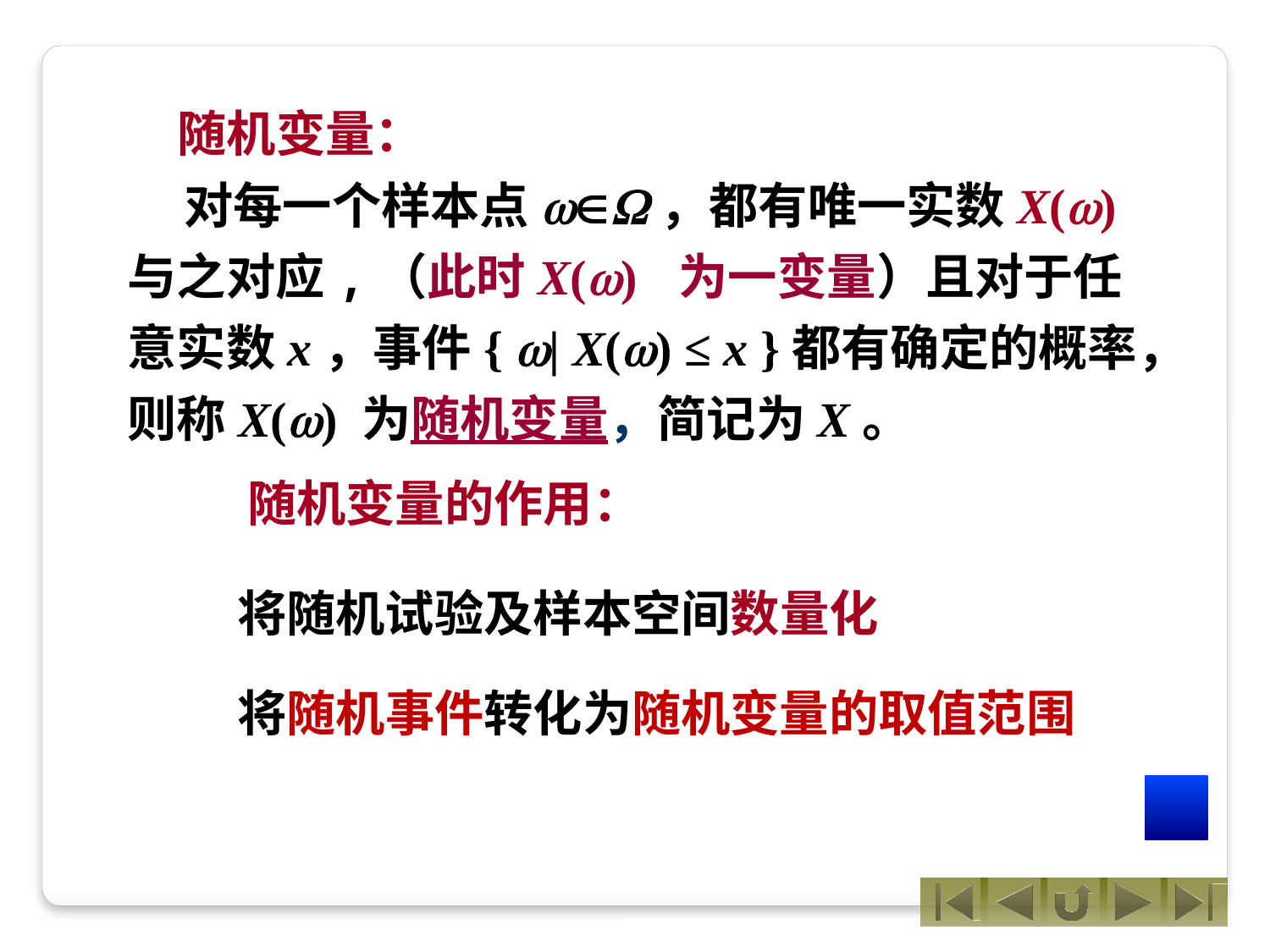

随机变量：
    对每一个样本点ω∈Ω，都有唯一实数X(ω)与之对应,（此时X(ω) 为一变量）且对于任意实数x，事件{ ω| X(ω) ≤ x }都有确定的概率，则称X(ω) 为随机变量，简记为X。
随机变量的作用：
将随机试验及样本空间数量化
将随机事件转化为随机变量的取值范围